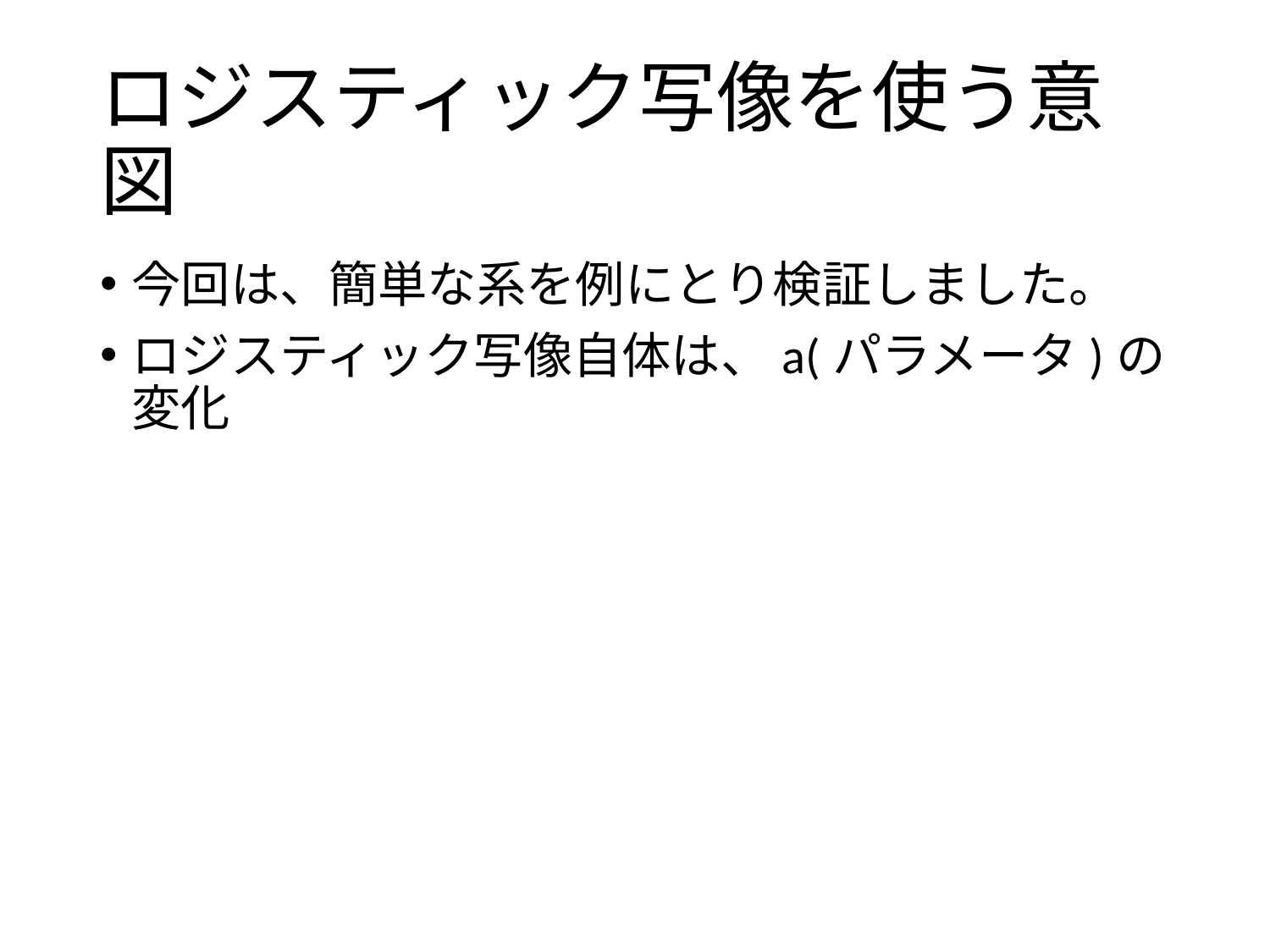

# ロジスティック写像を使う意図
今回は、簡単な系を例にとり検証しました。
ロジスティック写像自体は、a(パラメータ)の変化